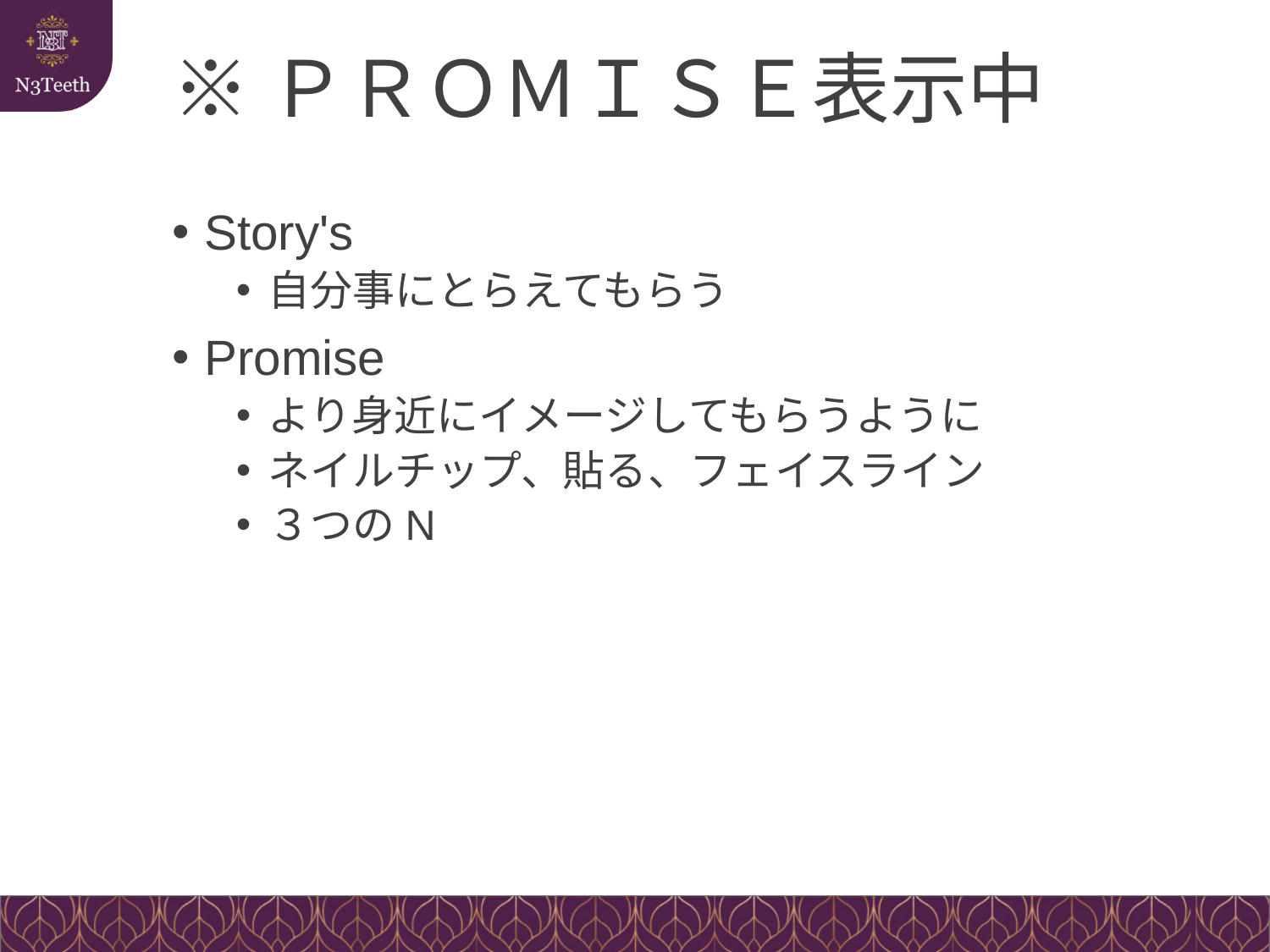

# ※ＰＲＯＭＩＳＥ表示中
Story's
自分事にとらえてもらう
Promise
より身近にイメージしてもらうように
ネイルチップ、貼る、フェイスライン
３つのN